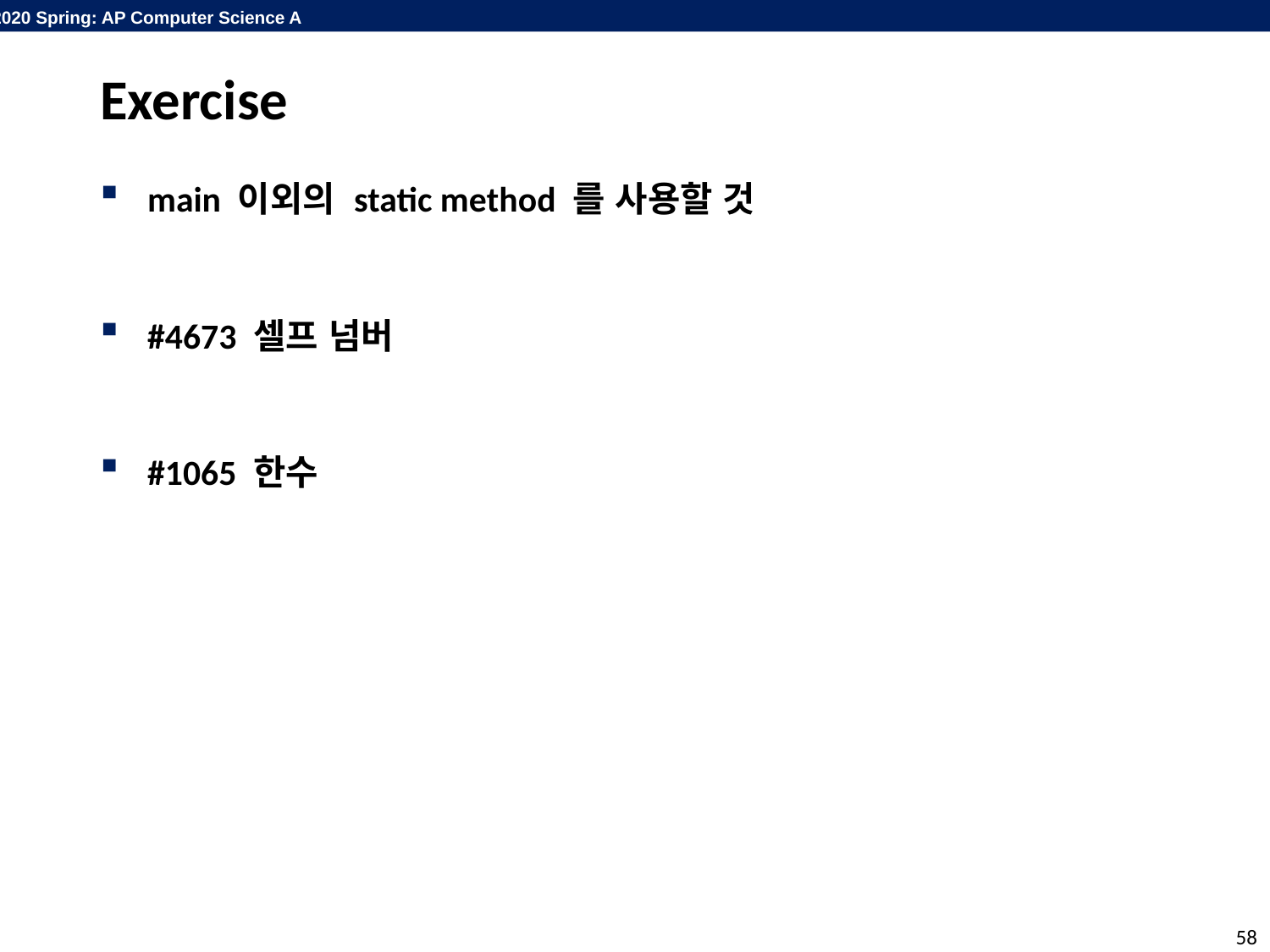

# Exercise
main 이외의 static method 를 사용할 것

#4673 셀프 넘버

#1065 한수
58